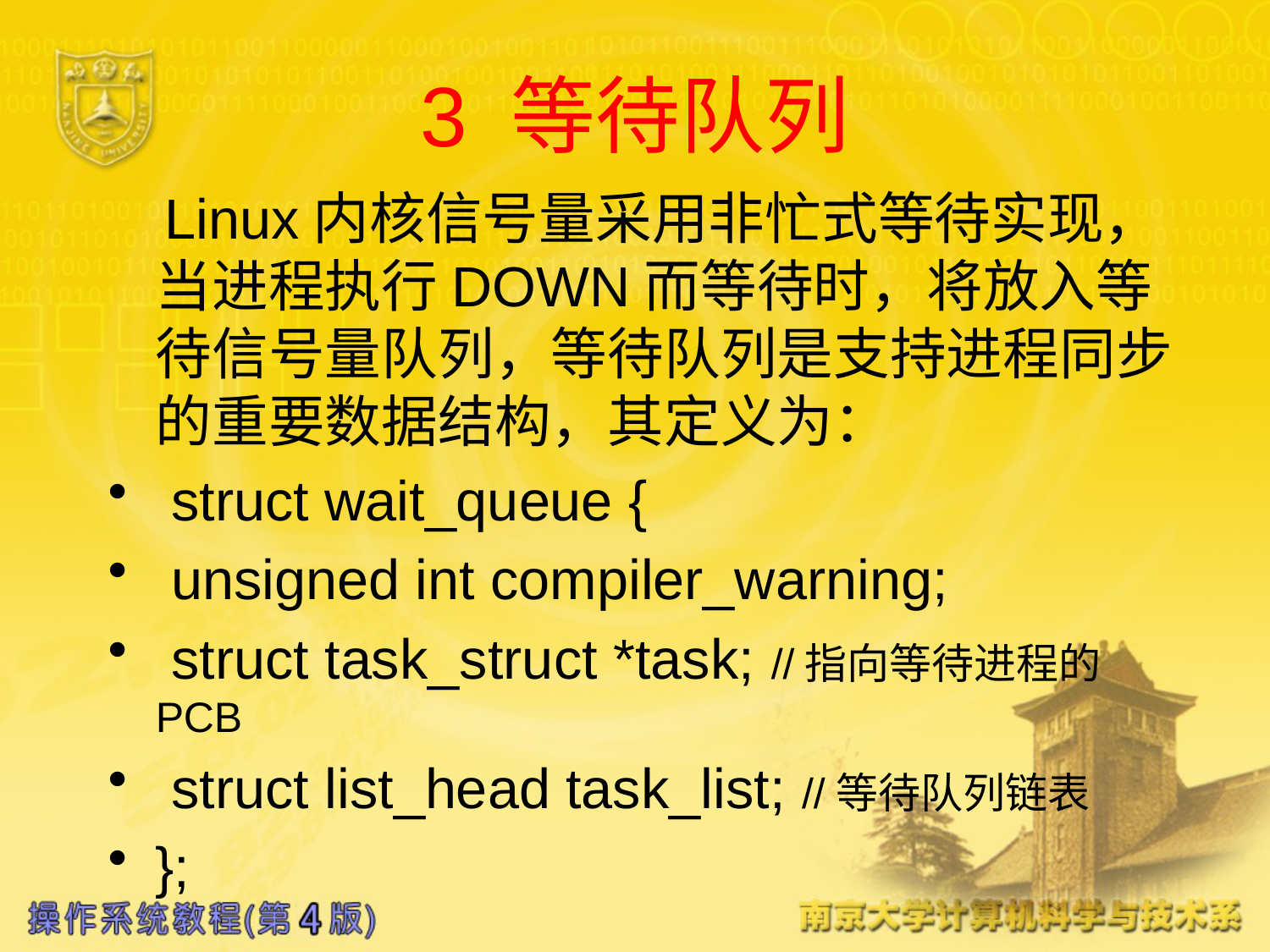

# 3 等待队列
    Linux内核信号量采用非忙式等待实现，当进程执行DOWN而等待时，将放入等待信号量队列，等待队列是支持进程同步的重要数据结构，其定义为：
 struct wait_queue {
 unsigned int compiler_warning;
 struct task_struct *task; //指向等待进程的PCB
 struct list_head task_list; //等待队列链表
};